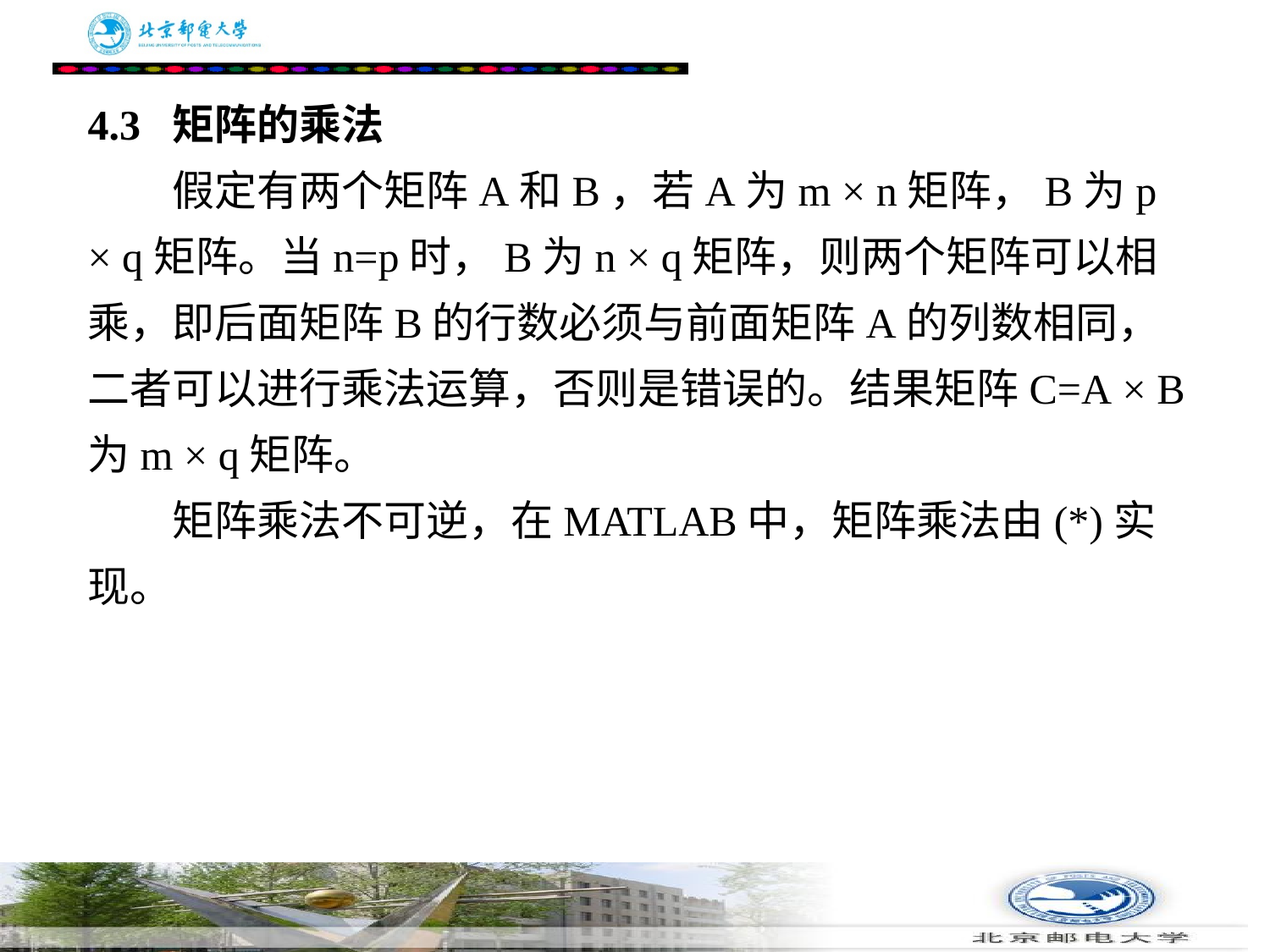

# 4.3  矩阵的乘法 　　假定有两个矩阵A和B，若A为m × n矩阵，B为p × q矩阵。当n=p时，B为n × q矩阵，则两个矩阵可以相乘，即后面矩阵B的行数必须与前面矩阵A的列数相同，二者可以进行乘法运算，否则是错误的。结果矩阵C=A × B为m × q矩阵。 　　矩阵乘法不可逆，在MATLAB中，矩阵乘法由(*)实现。